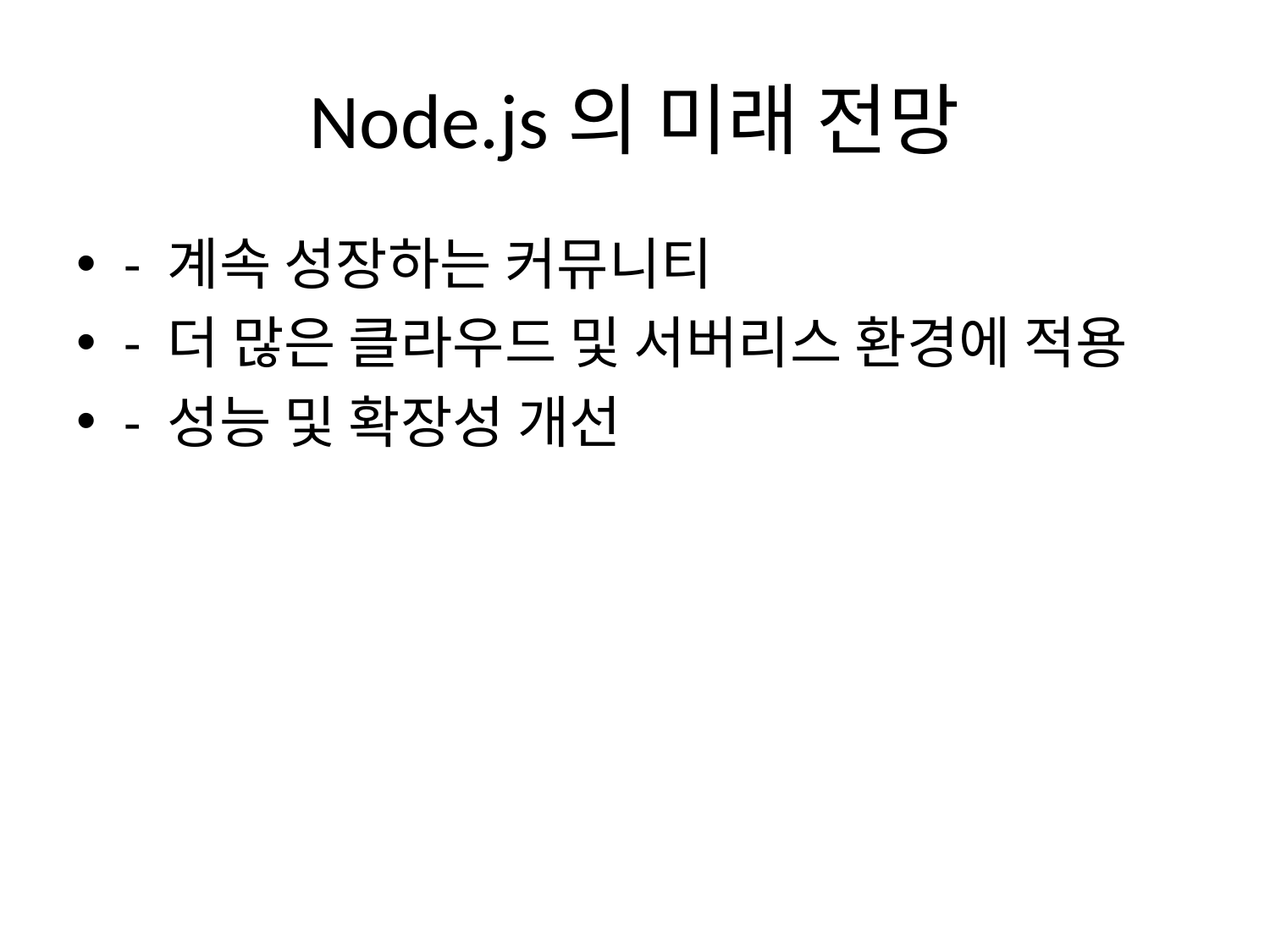

# Node.js의 미래 전망
- 계속 성장하는 커뮤니티
- 더 많은 클라우드 및 서버리스 환경에 적용
- 성능 및 확장성 개선